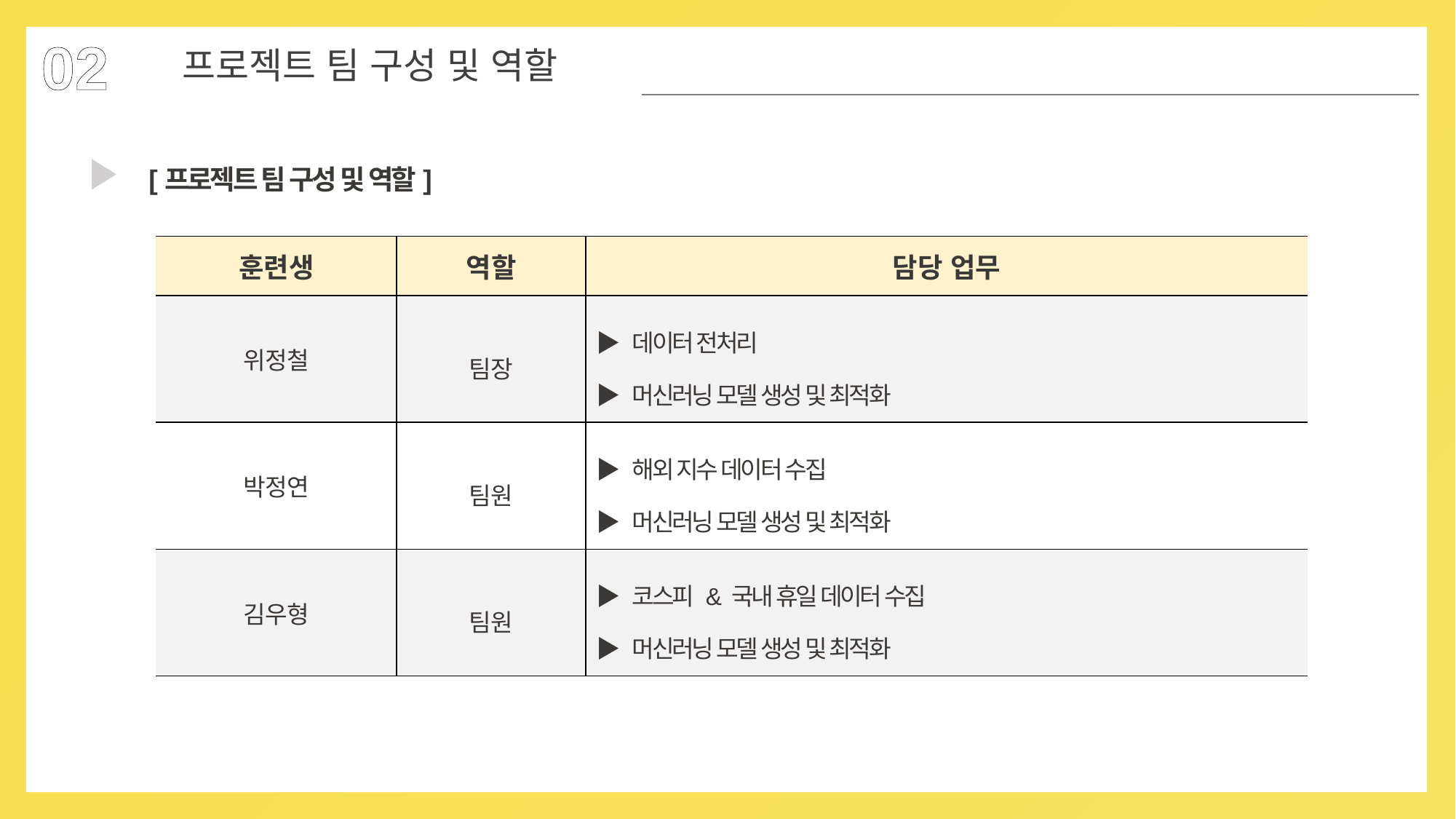

02

프로젝트 팀 구성 및 역할
▶
[프로젝트 팀 구성 및 역할]
| 훈련생 | 역할 | 담당 업무 |
| --- | --- | --- |
| 위정철 | 팀장 | ▶ 데이터 전처리 ▶ 머신러닝 모델 생성 및 최적화 |
| 박정연 | 팀원 | ▶ 해외 지수 데이터 수집 ▶ 머신러닝 모델 생성 및 최적화 |
| 김우형 | 팀원 | ▶ 코스피 & 국내 휴일 데이터 수집 ▶ 머신러닝 모델 생성 및 최적화 |